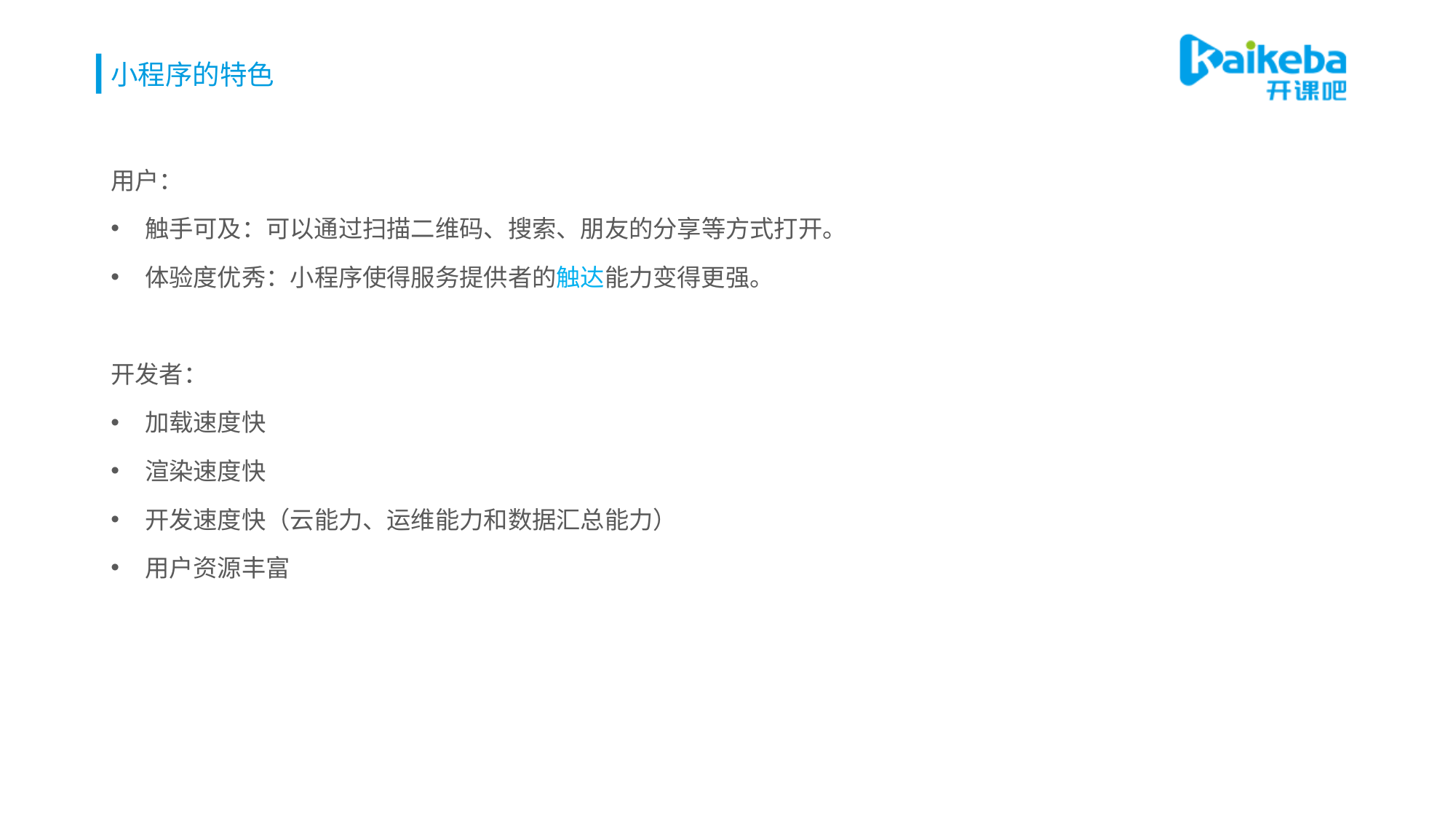

# 小程序的特色
用户：
触手可及：可以通过扫描二维码、搜索、朋友的分享等方式打开。
体验度优秀：小程序使得服务提供者的触达能力变得更强。

开发者：
加载速度快
渲染速度快
开发速度快（云能力、运维能力和数据汇总能力）
用户资源丰富